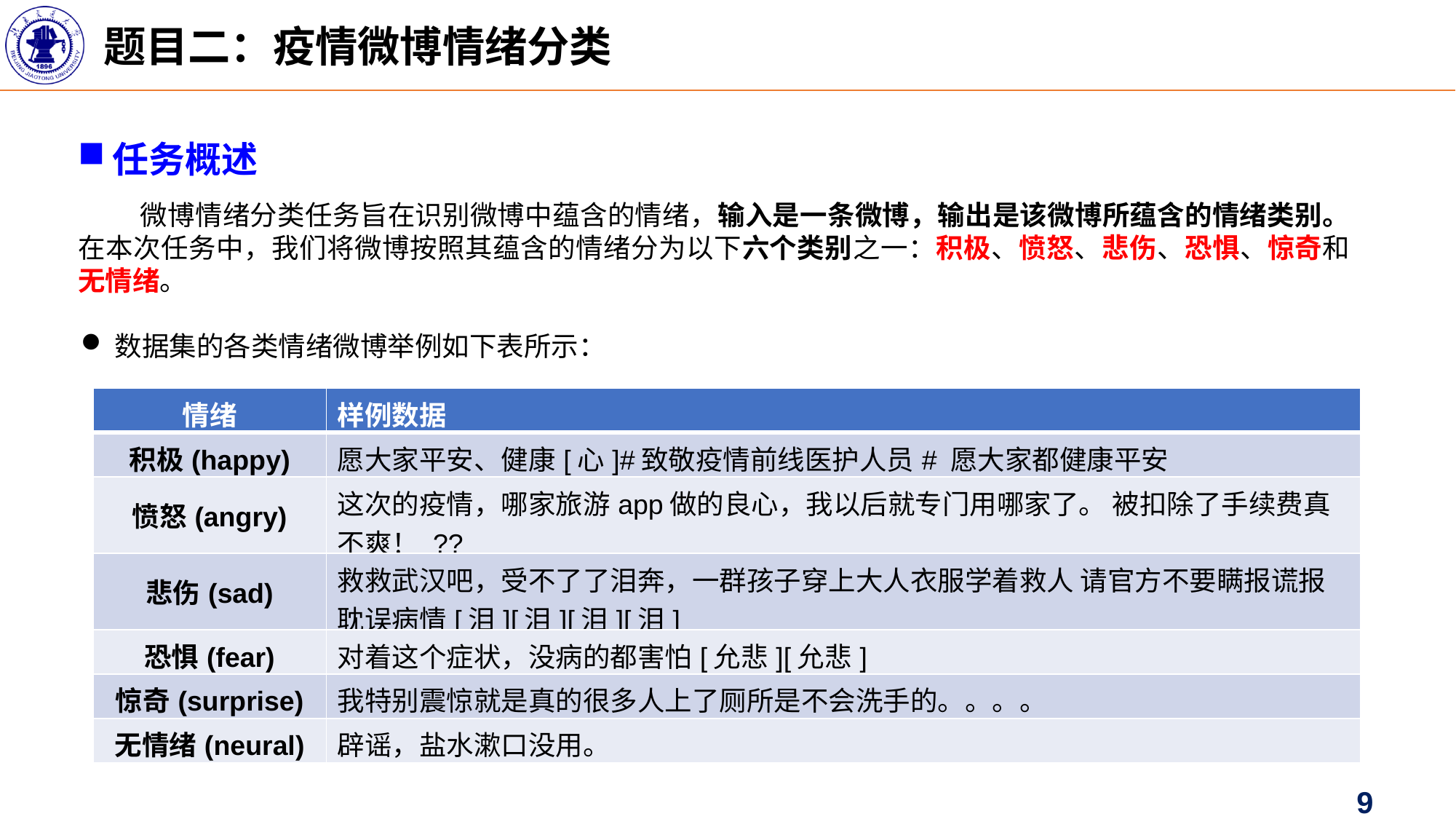

题目二：疫情微博情绪分类
任务概述
    微博情绪分类任务旨在识别微博中蕴含的情绪，输入是一条微博，输出是该微博所蕴含的情绪类别。在本次任务中，我们将微博按照其蕴含的情绪分为以下六个类别之一：积极、愤怒、悲伤、恐惧、惊奇和无情绪。
数据集的各类情绪微博举例如下表所示：
| 情绪 | 样例数据 |
| --- | --- |
| 积极(happy) | 愿大家平安、健康[心]#致敬疫情前线医护人员# 愿大家都健康平安 |
| 愤怒(angry) | 这次的疫情，哪家旅游app做的良心，我以后就专门用哪家了。 被扣除了手续费真不爽！ ?? |
| 悲伤(sad) | 救救武汉吧，受不了了泪奔，一群孩子穿上大人衣服学着救人 请官方不要瞒报谎报耽误病情[泪][泪][泪][泪] |
| 恐惧(fear) | 对着这个症状，没病的都害怕[允悲][允悲] |
| 惊奇(surprise) | 我特别震惊就是真的很多人上了厕所是不会洗手的。。。。 |
| 无情绪(neural) | 辟谣，盐水漱口没用。 |